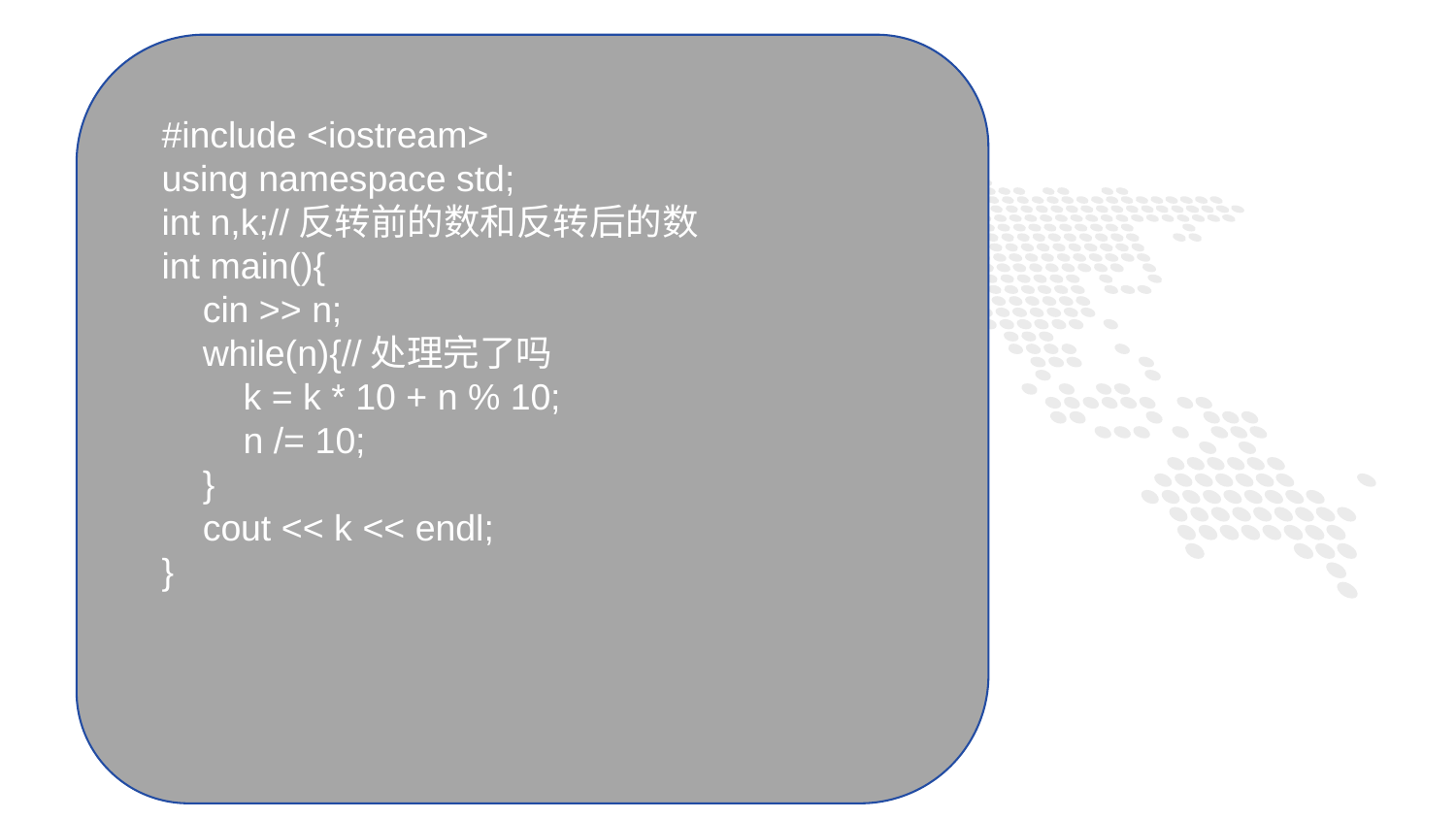

#include <iostream>
using namespace std;
int n,k;//反转前的数和反转后的数
int main(){
    cin >> n;
    while(n){//处理完了吗
        k = k * 10 + n % 10;
        n /= 10;
    }
    cout << k << endl;
}
1
PART  ONE